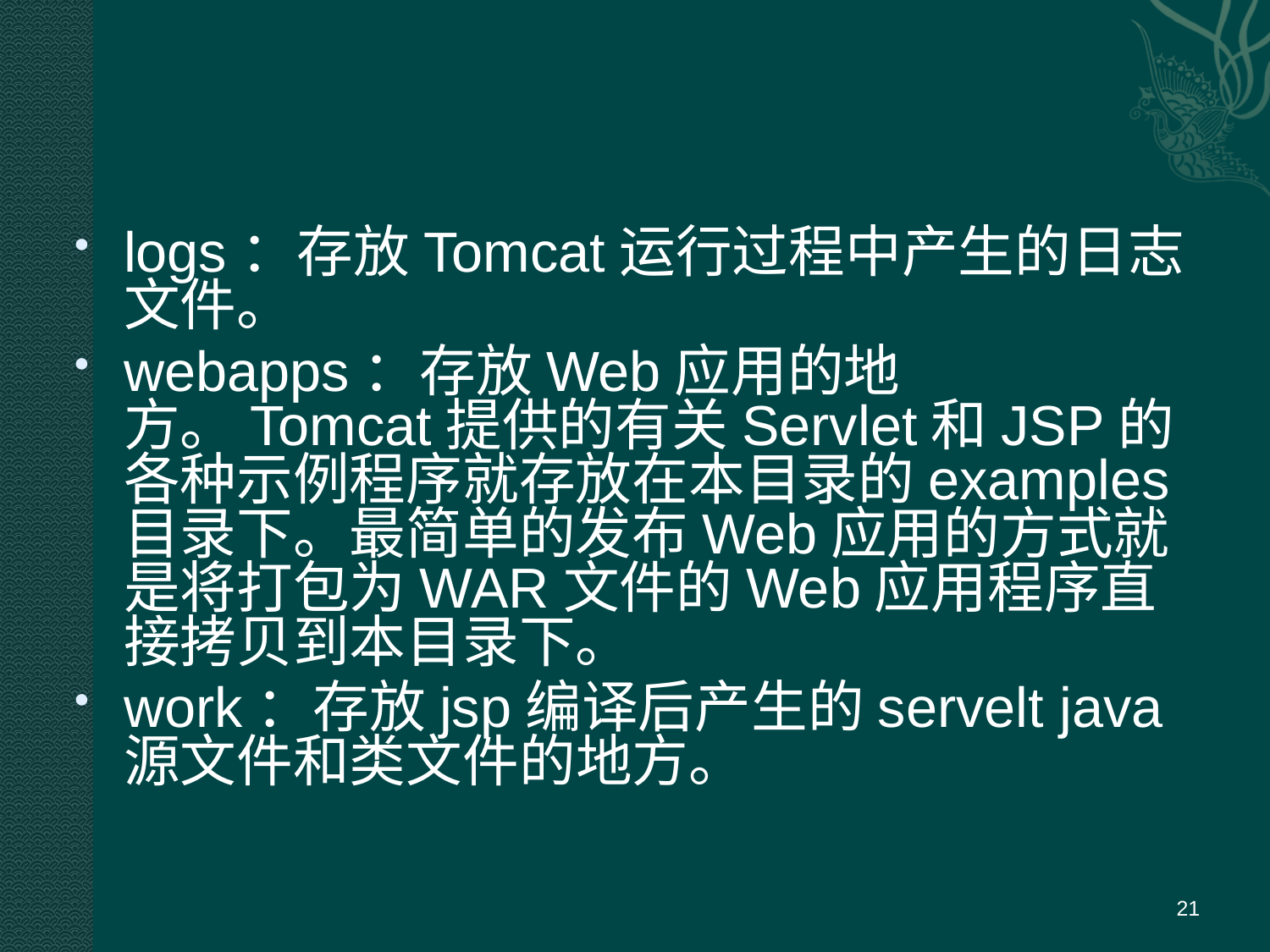

#
logs：存放Tomcat运行过程中产生的日志文件。
webapps：存放Web应用的地方。Tomcat提供的有关Servlet和JSP的各种示例程序就存放在本目录的examples目录下。最简单的发布Web应用的方式就是将打包为WAR文件的Web应用程序直接拷贝到本目录下。
work：存放jsp编译后产生的servelt java源文件和类文件的地方。

21